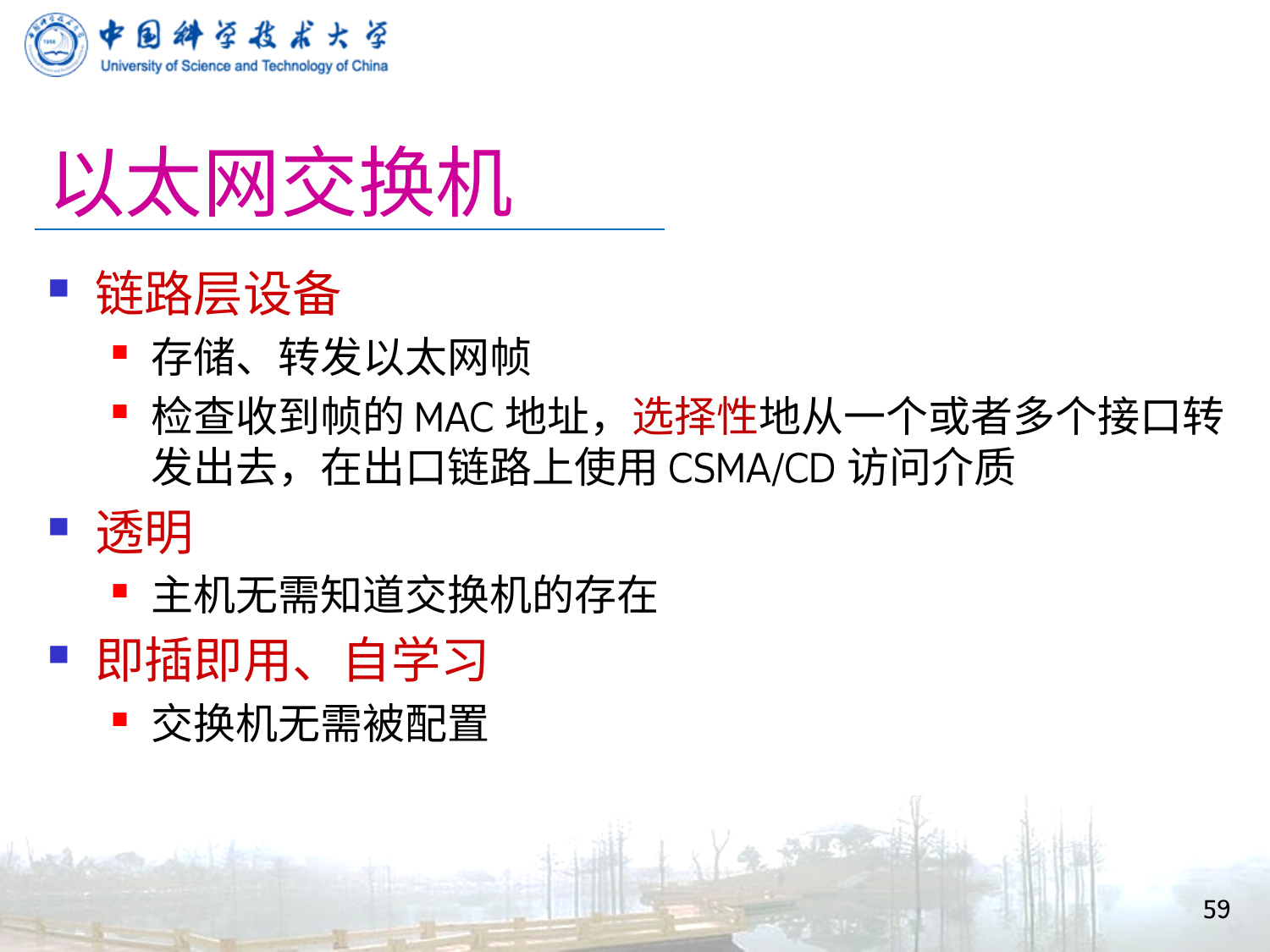

# 以太网交换机
链路层设备
存储、转发以太网帧
检查收到帧的MAC地址，选择性地从一个或者多个接口转发出去，在出口链路上使用CSMA/CD访问介质
透明
主机无需知道交换机的存在
即插即用、自学习
交换机无需被配置

59